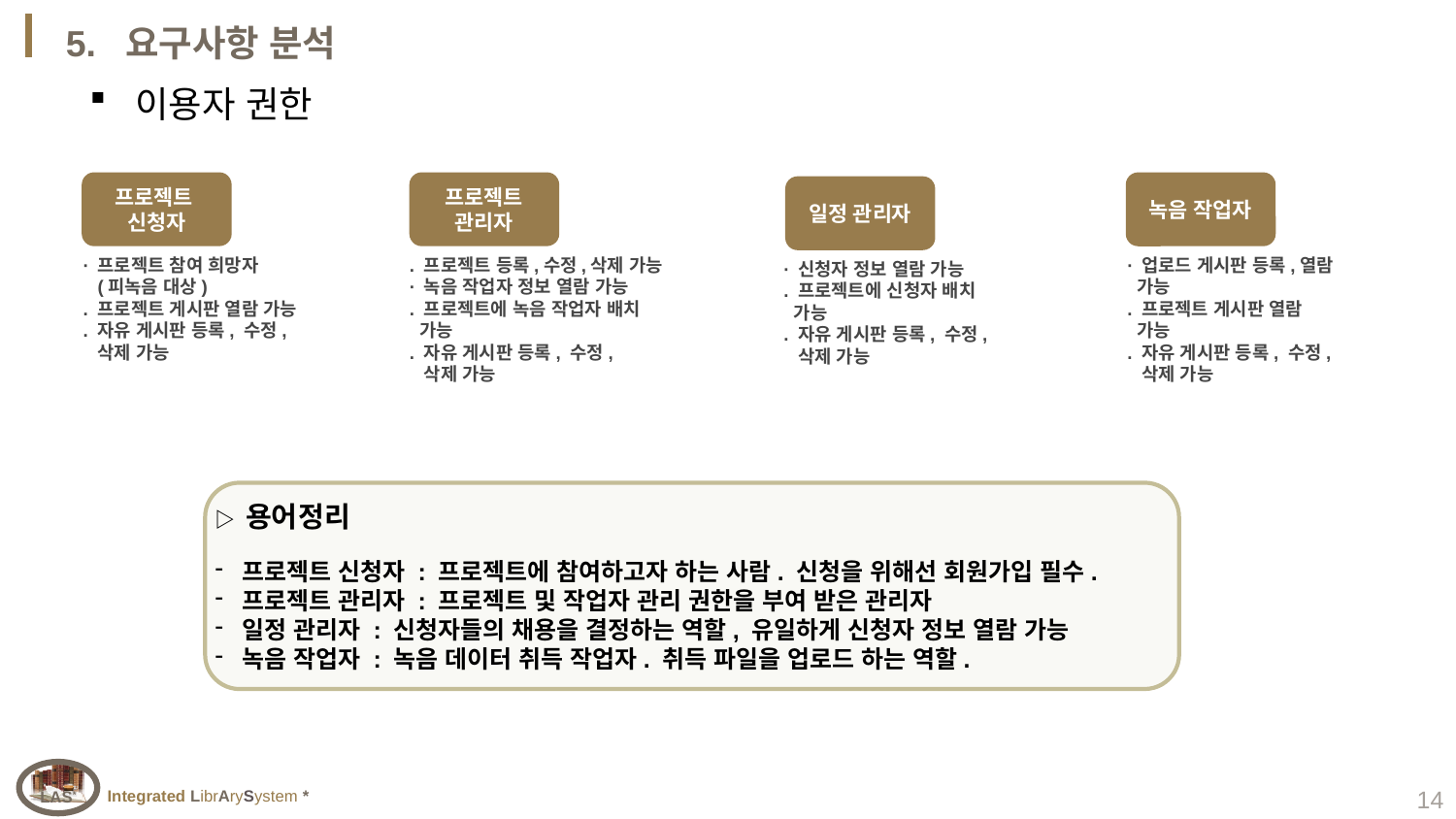

5.  요구사항 분석
이용자 권한
프로젝트
신청자
프로젝트
관리자
녹음 작업자
일정 관리자
∙ 프로젝트 참여 희망자
  (피녹음 대상)
. 프로젝트 게시판 열람 가능
. 자유 게시판 등록, 수정,
  삭제 가능
. 프로젝트 등록,수정,삭제 가능
∙ 녹음 작업자 정보 열람 가능
. 프로젝트에 녹음 작업자 배치
  가능
. 자유 게시판 등록, 수정,
  삭제 가능

∙ 업로드 게시판 등록,열람
  가능
. 프로젝트 게시판 열람
  가능
. 자유 게시판 등록, 수정,
  삭제 가능

∙ 신청자 정보 열람 가능
. 프로젝트에 신청자 배치
  가능
. 자유 게시판 등록, 수정,
  삭제 가능

▷ 용어정리

프로젝트 신청자 : 프로젝트에 참여하고자 하는 사람. 신청을 위해선 회원가입 필수.
프로젝트 관리자 : 프로젝트 및 작업자 관리 권한을 부여 받은 관리자
일정 관리자 : 신청자들의 채용을 결정하는 역할, 유일하게 신청자 정보 열람 가능
녹음 작업자 : 녹음 데이터 취득 작업자. 취득 파일을 업로드 하는 역할.
14